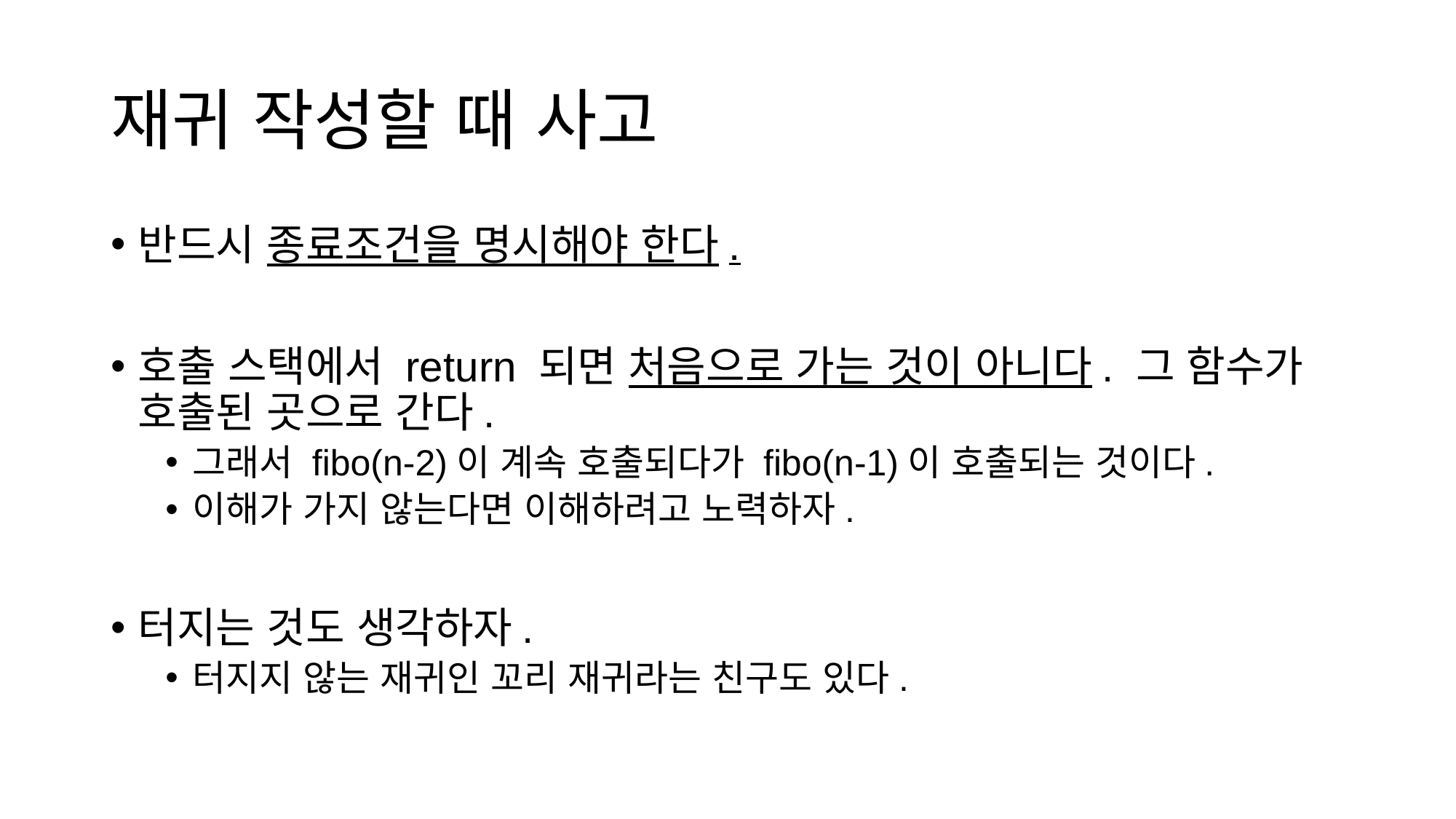

# 재귀 작성할 때 사고
반드시 종료조건을 명시해야 한다.

호출 스택에서 return 되면 처음으로 가는 것이 아니다. 그 함수가 호출된 곳으로 간다.
그래서 fibo(n-2)이 계속 호출되다가 fibo(n-1)이 호출되는 것이다.
이해가 가지 않는다면 이해하려고 노력하자.

터지는 것도 생각하자.
터지지 않는 재귀인 꼬리 재귀라는 친구도 있다.